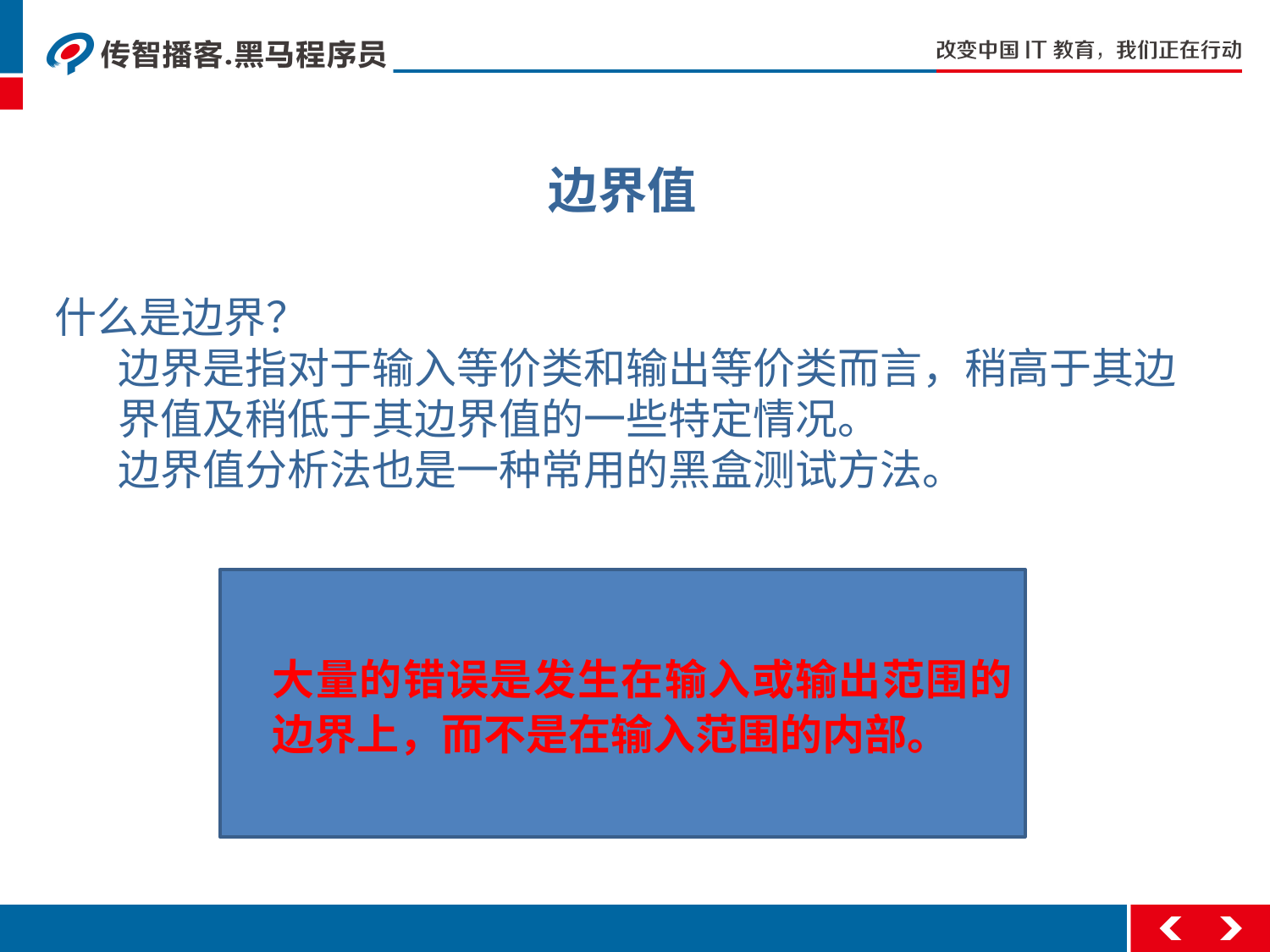

边界值
什么是边界？
边界是指对于输入等价类和输出等价类而言，稍高于其边界值及稍低于其边界值的一些特定情况。
边界值分析法也是一种常用的黑盒测试方法。

大量的错误是发生在输入或输出范围的边界上，而不是在输入范围的内部。